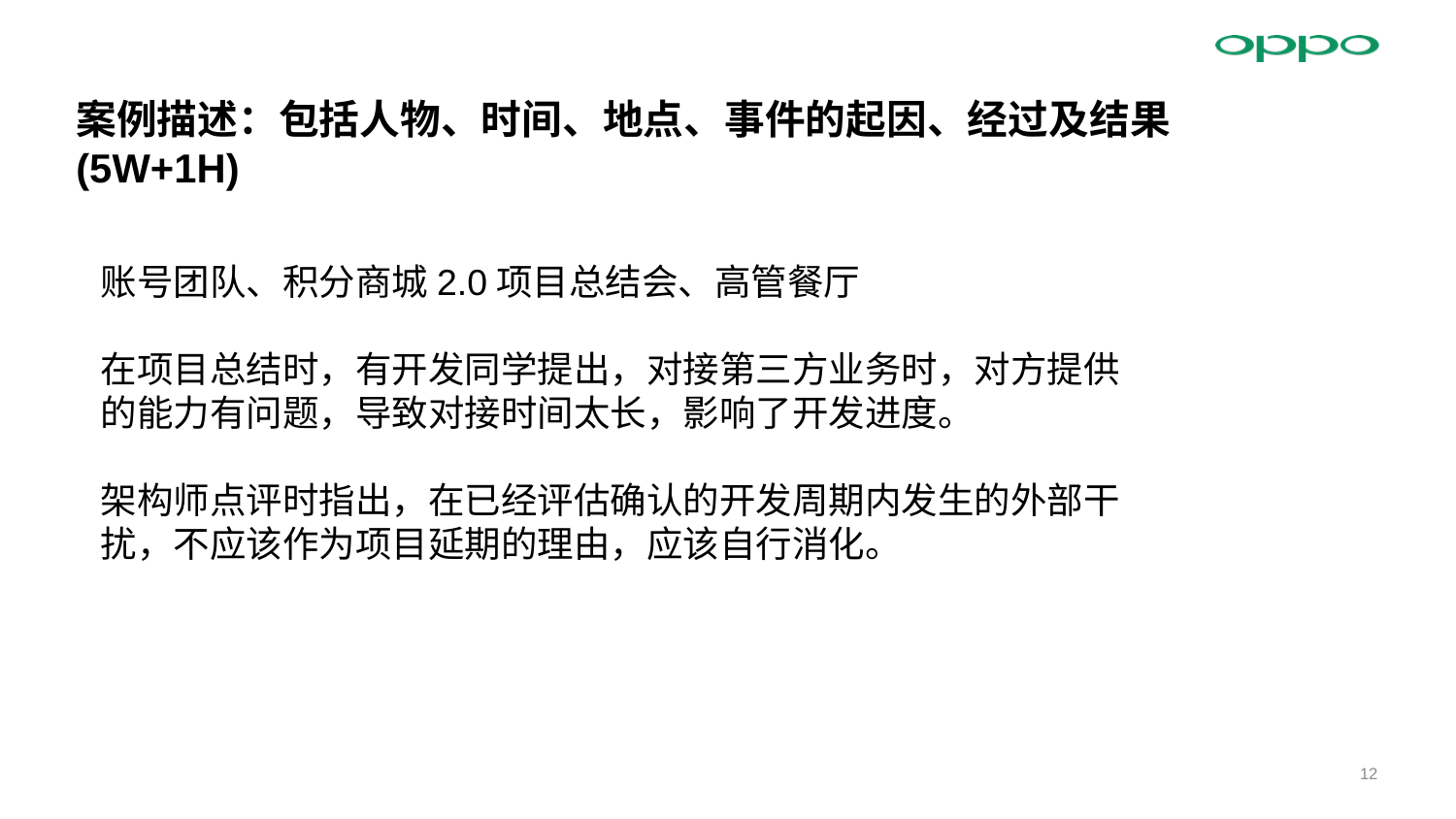

# 案例描述：包括人物、时间、地点、事件的起因、经过及结果(5W+1H)
账号团队、积分商城2.0项目总结会、高管餐厅

在项目总结时，有开发同学提出，对接第三方业务时，对方提供的能力有问题，导致对接时间太长，影响了开发进度。

架构师点评时指出，在已经评估确认的开发周期内发生的外部干扰，不应该作为项目延期的理由，应该自行消化。